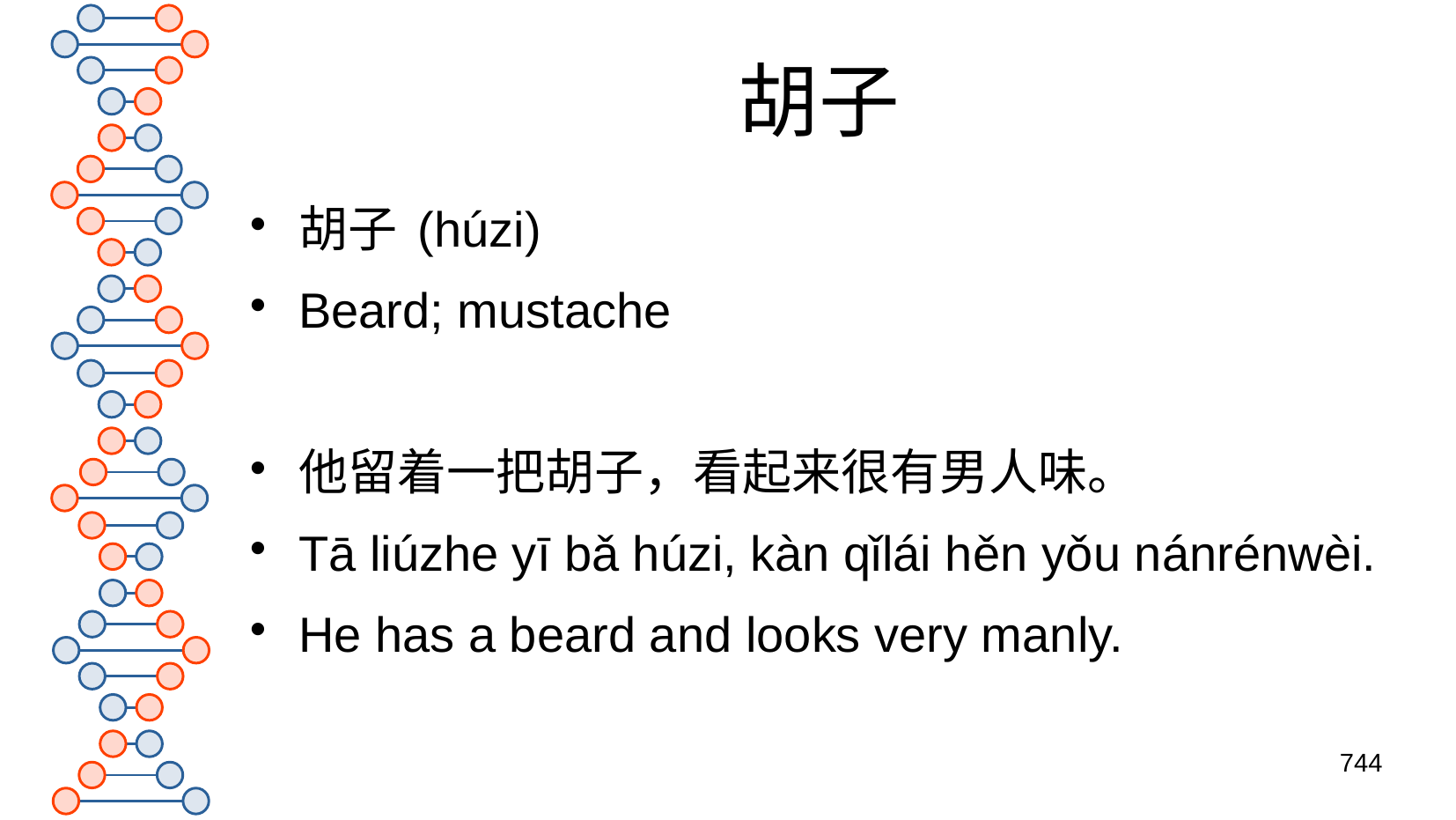

# 胡子
胡子 (húzi)
Beard; mustache

他留着一把胡子，看起来很有男人味。
Tā liúzhe yī bǎ húzi, kàn qǐlái hěn yǒu nánrénwèi.
He has a beard and looks very manly.

744